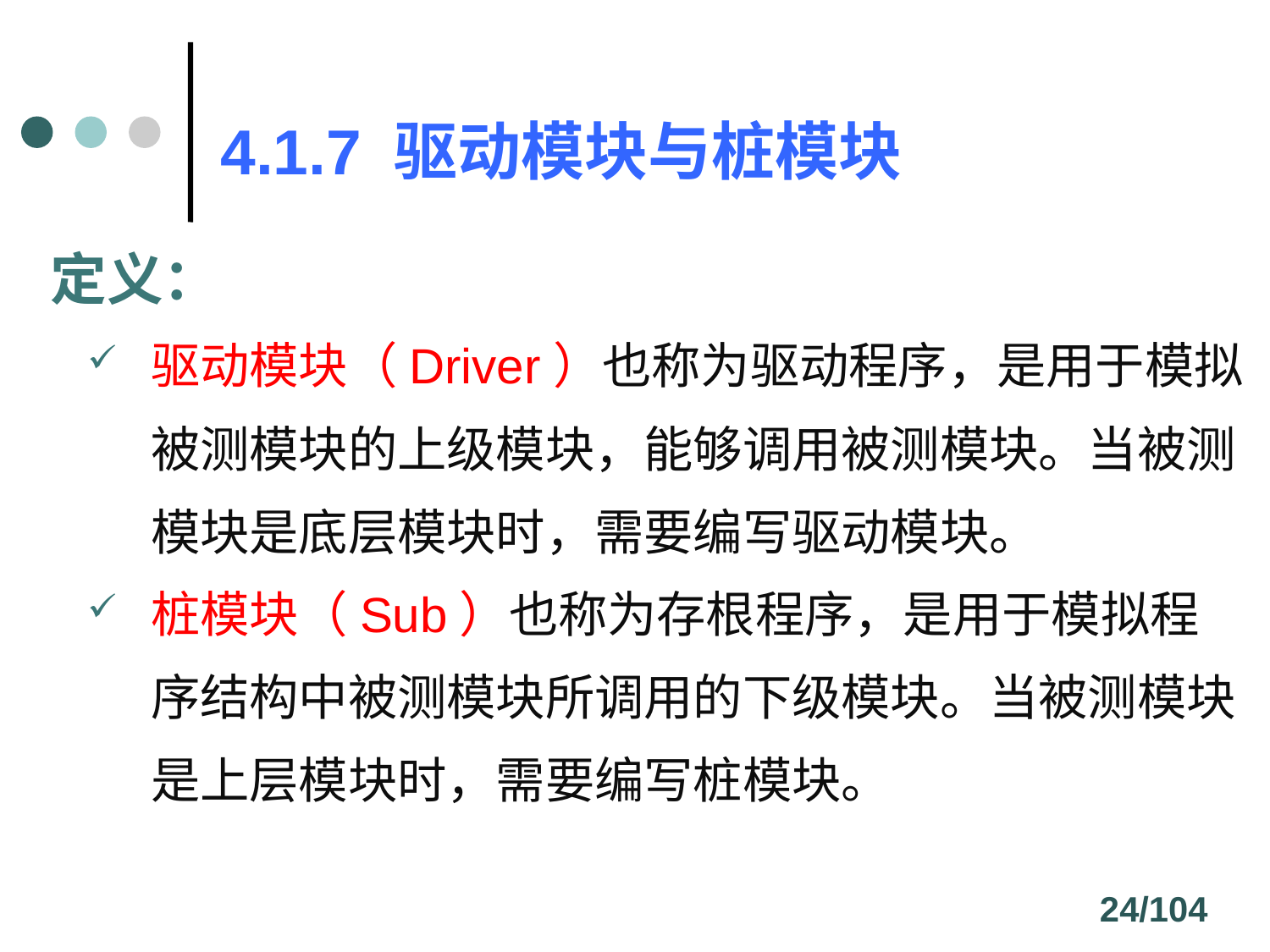

# 4.1.7 驱动模块与桩模块
 定义：
驱动模块（Driver）也称为驱动程序，是用于模拟被测模块的上级模块，能够调用被测模块。当被测模块是底层模块时，需要编写驱动模块。
桩模块（Sub）也称为存根程序，是用于模拟程序结构中被测模块所调用的下级模块。当被测模块是上层模块时，需要编写桩模块。

24/104